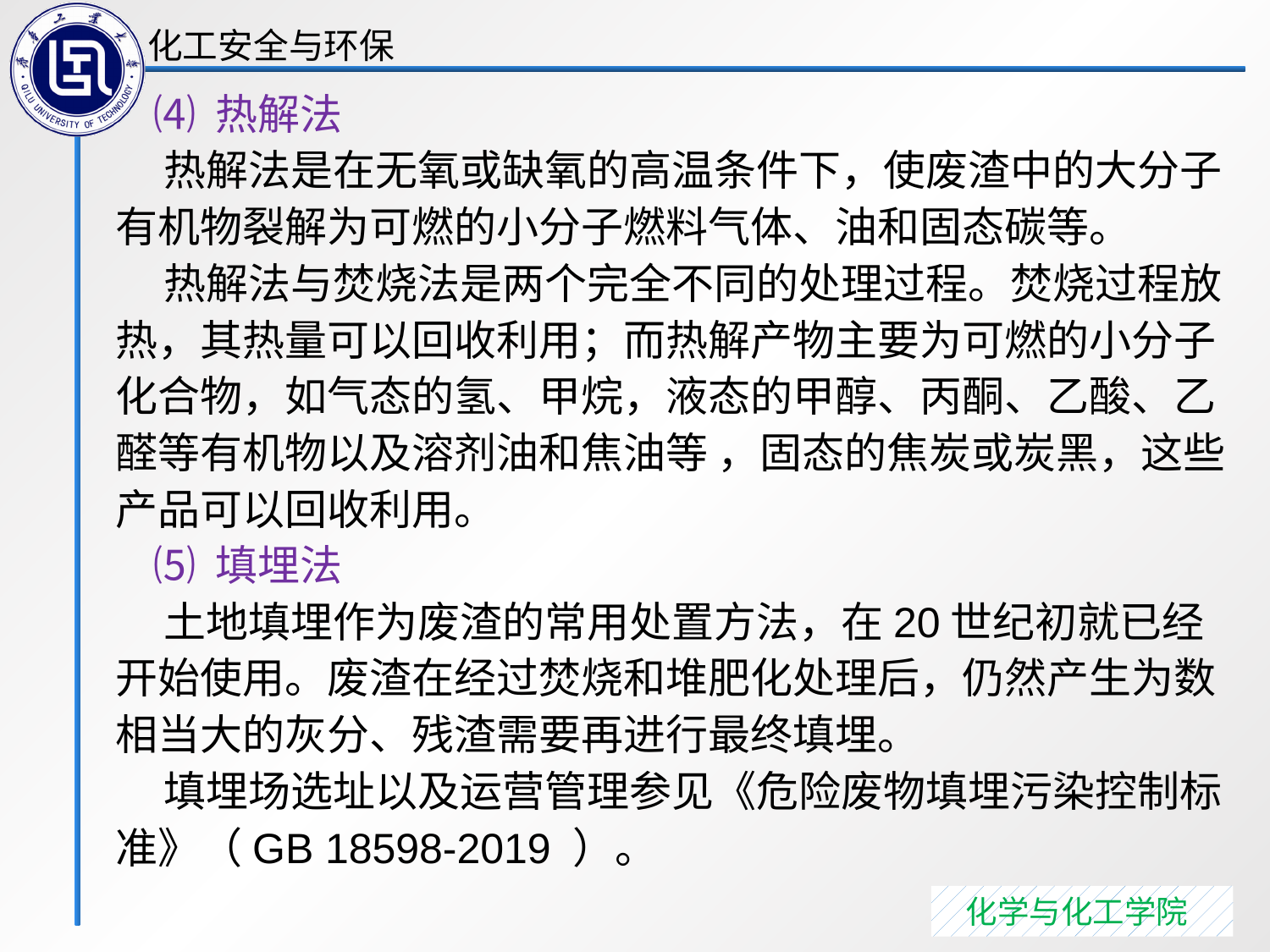

⑷ 热解法
    热解法是在无氧或缺氧的高温条件下，使废渣中的大分子有机物裂解为可燃的小分子燃料气体、油和固态碳等。
    热解法与焚烧法是两个完全不同的处理过程。焚烧过程放热，其热量可以回收利用；而热解产物主要为可燃的小分子化合物，如气态的氢、甲烷，液态的甲醇、丙酮、乙酸、乙醛等有机物以及溶剂油和焦油等 ，固态的焦炭或炭黑，这些产品可以回收利用。
    ⑸ 填埋法
    土地填埋作为废渣的常用处置方法，在20世纪初就已经开始使用。废渣在经过焚烧和堆肥化处理后，仍然产生为数相当大的灰分、残渣需要再进行最终填埋。
    填埋场选址以及运营管理参见《危险废物填埋污染控制标准》（GB 18598-2019 ）。